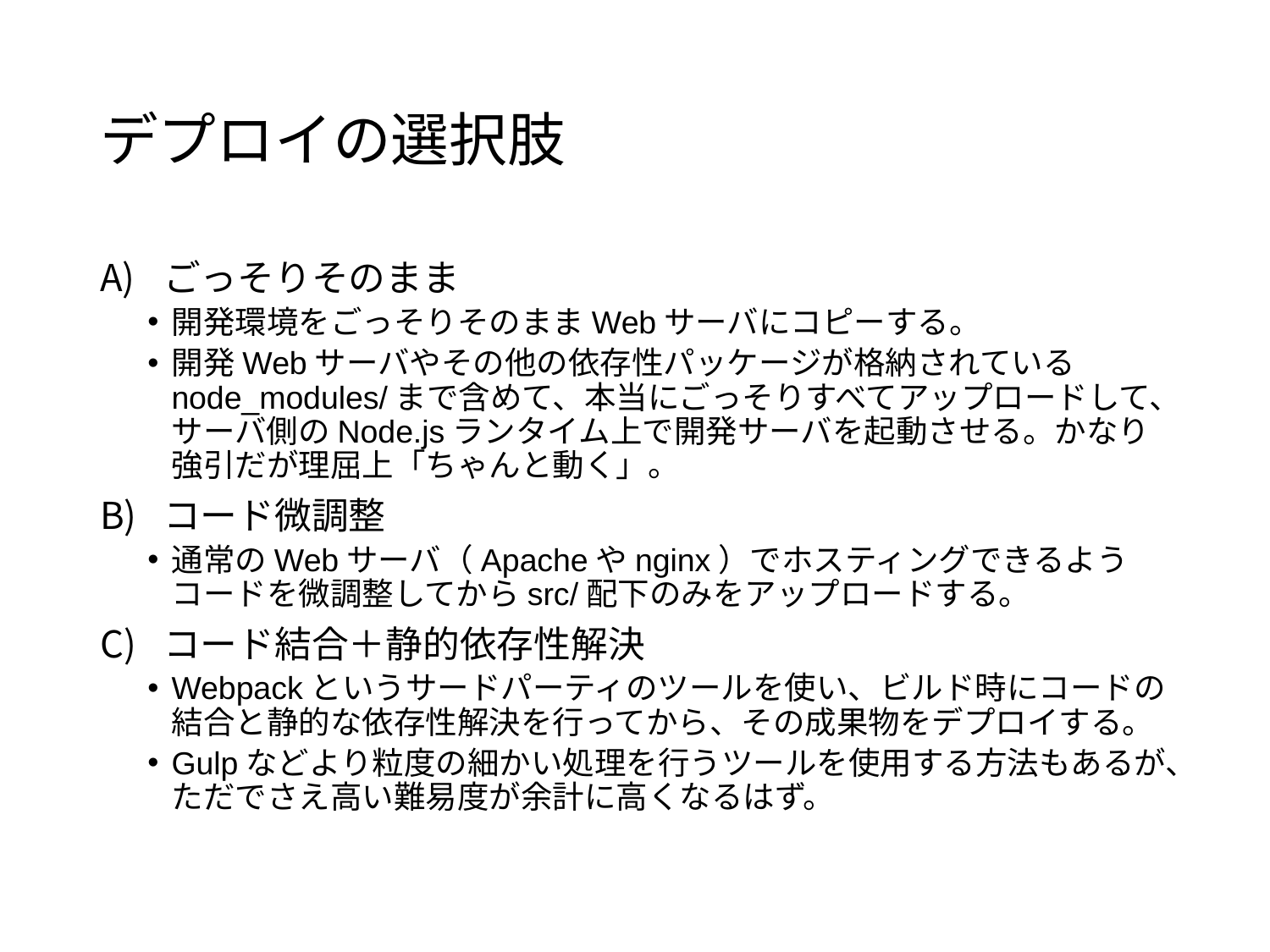

# デプロイの選択肢
ごっそりそのまま
開発環境をごっそりそのままWebサーバにコピーする。
開発Webサーバやその他の依存性パッケージが格納されているnode_modules/まで含めて、本当にごっそりすべてアップロードして、サーバ側のNode.jsランタイム上で開発サーバを起動させる。かなり強引だが理屈上「ちゃんと動く」。
コード微調整
通常のWebサーバ（Apacheやnginx）でホスティングできるようコードを微調整してからsrc/配下のみをアップロードする。
コード結合＋静的依存性解決
Webpackというサードパーティのツールを使い、ビルド時にコードの結合と静的な依存性解決を行ってから、その成果物をデプロイする。
Gulpなどより粒度の細かい処理を行うツールを使用する方法もあるが、ただでさえ高い難易度が余計に高くなるはず。